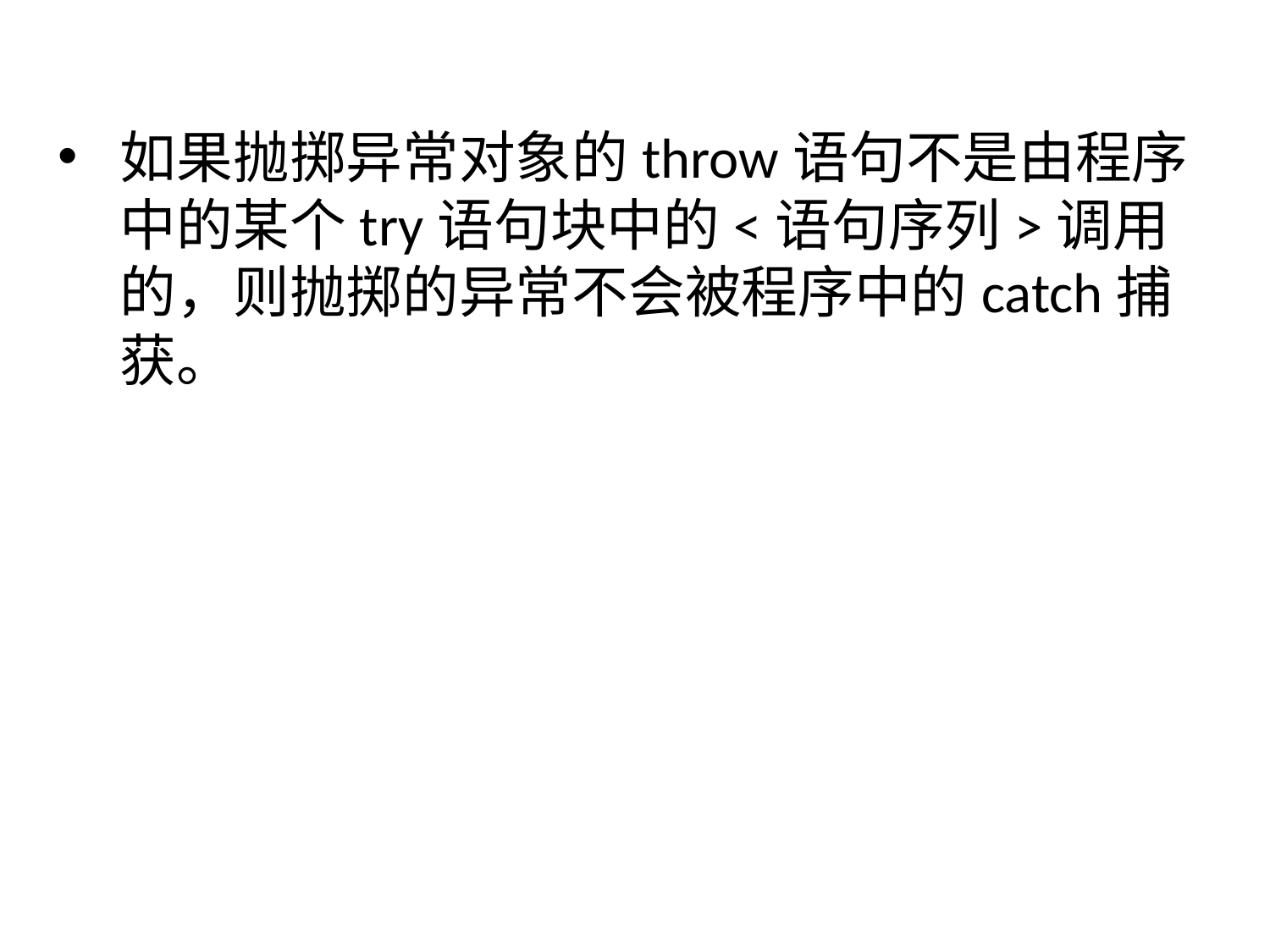

如果抛掷异常对象的throw语句不是由程序中的某个try语句块中的<语句序列>调用的，则抛掷的异常不会被程序中的catch捕获。